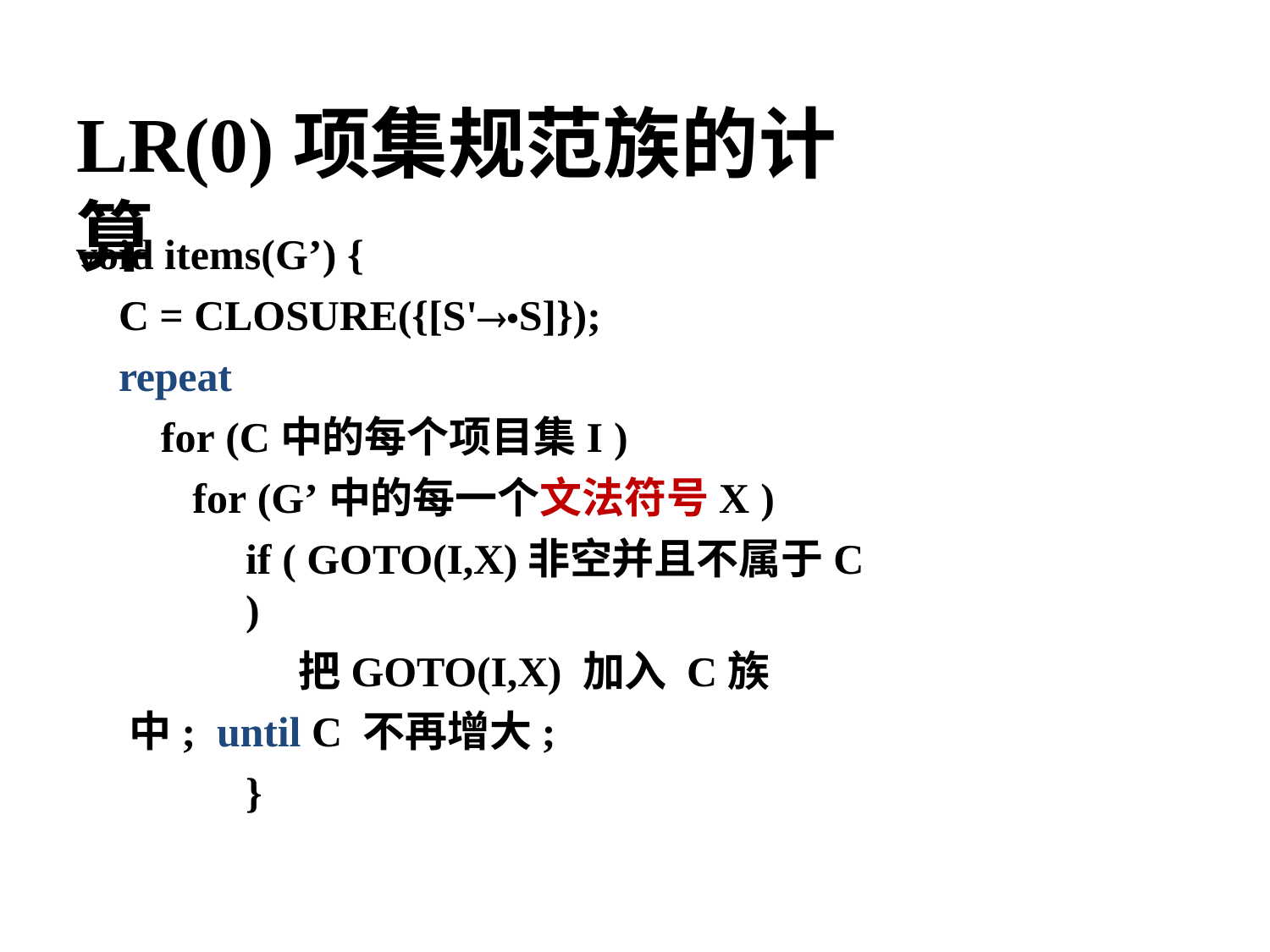

# LR(0)项集规范族的计算
void items(G’) {
C = CLOSURE({[S'→•S]});
repeat
for (C中的每个项目集I )
for (G’中的每一个文法符号X )
if ( GOTO(I,X)非空并且不属于C )
把GOTO(I,X) 加入 C族中;  until C 不再增大;
}